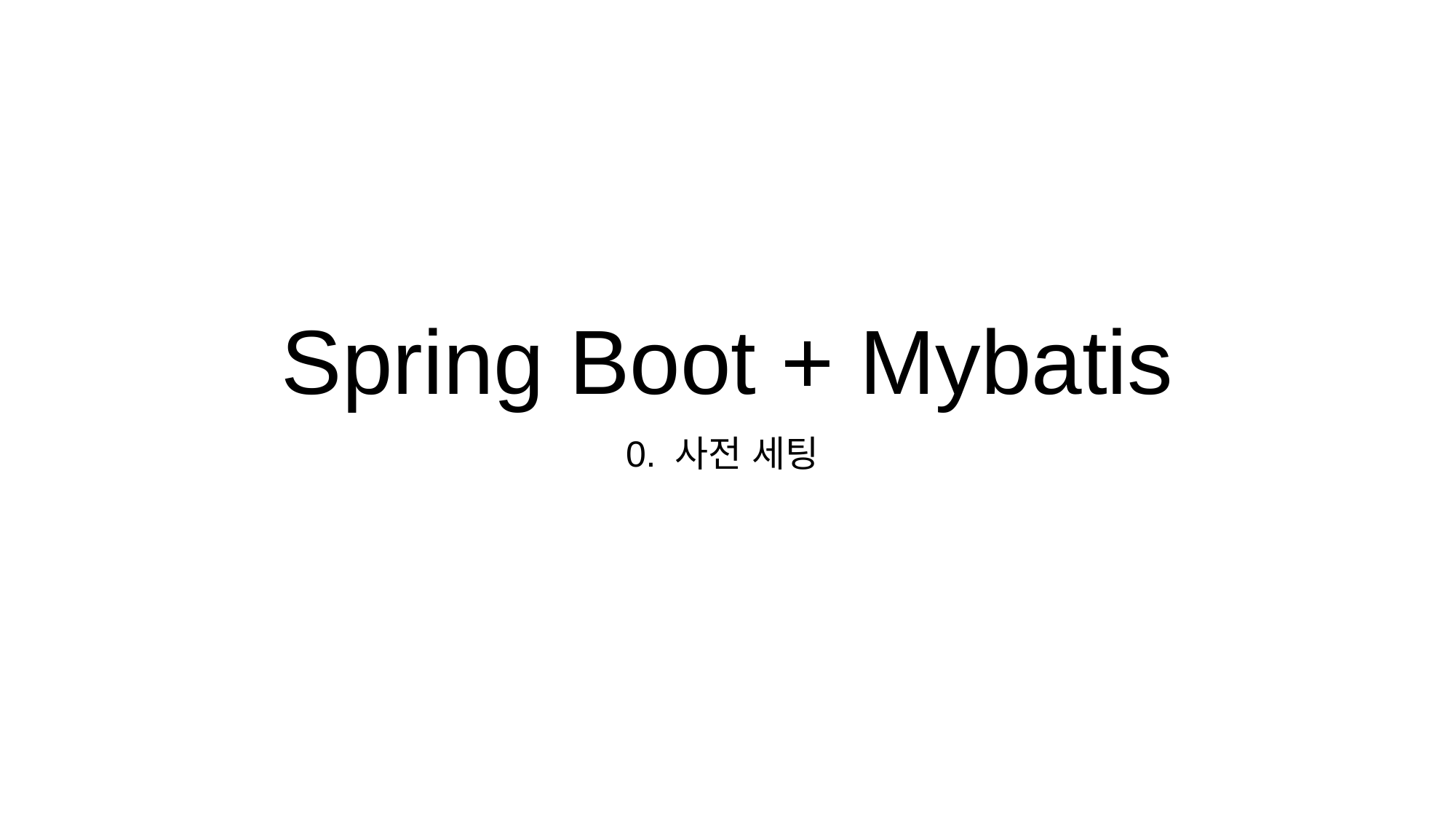

# Spring Boot + Mybatis
0. 사전 세팅